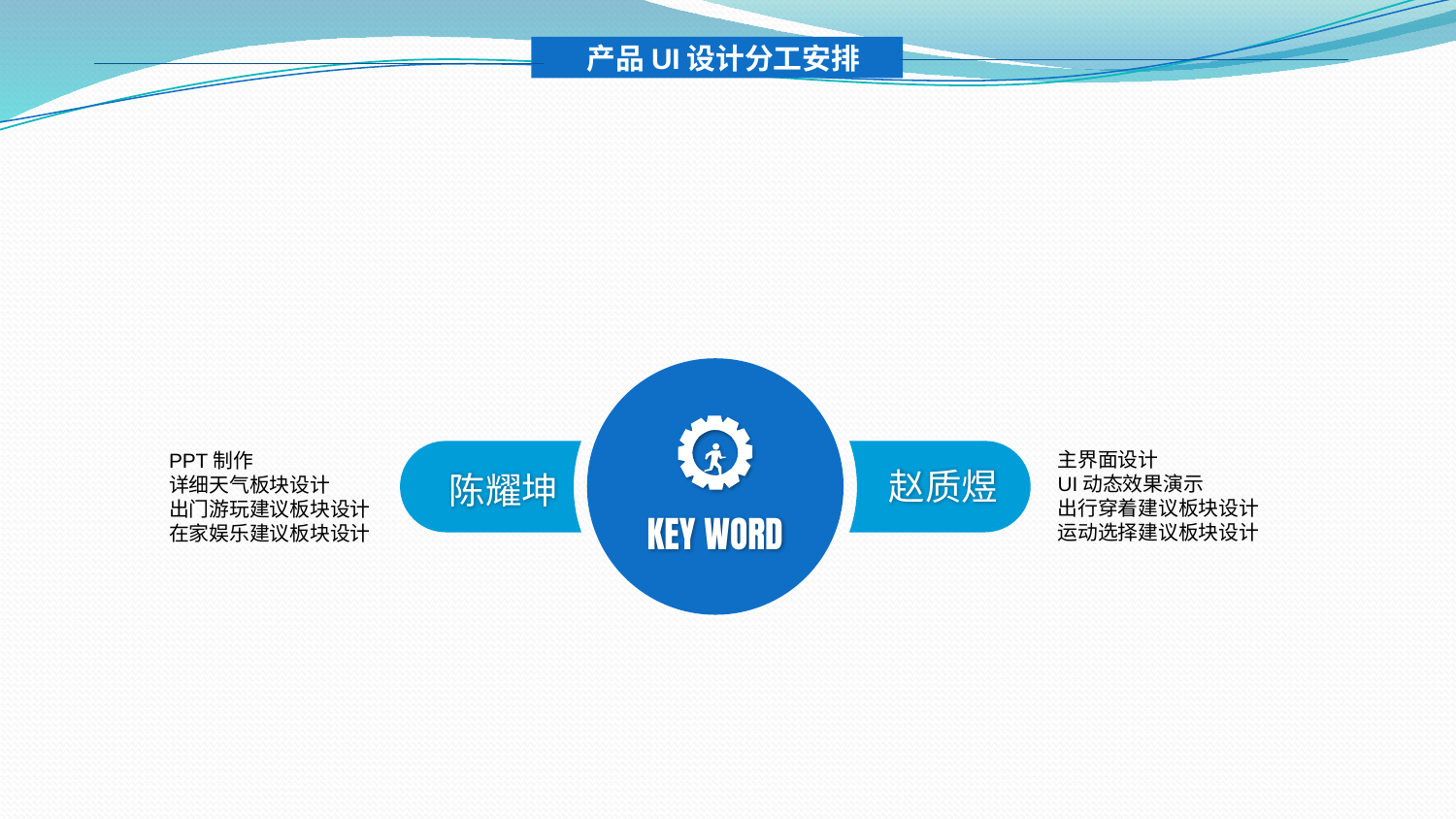

产品UI设计分工安排

KEY WORD
主界面设计
UI动态效果演示
出行穿着建议板块设计
运动选择建议板块设计

PPT制作
详细天气板块设计
出门游玩建议板块设计
在家娱乐建议板块设计
赵质煜
陈耀坤